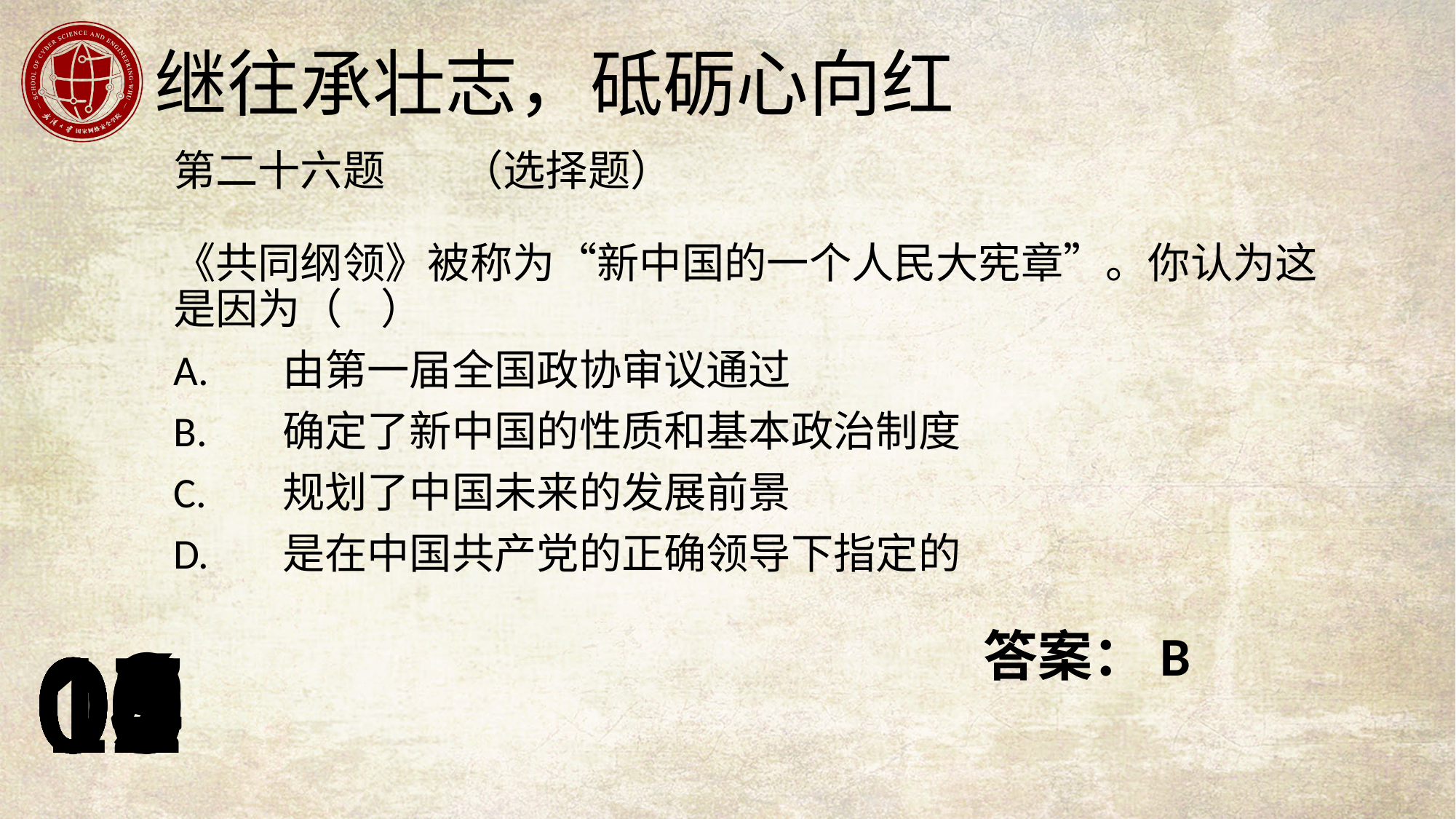

第二十六题        （选择题）
《共同纲领》被称为“新中国的一个人民大宪章”。你认为这是因为（    ）
A.	由第一届全国政协审议通过
B.	确定了新中国的性质和基本政治制度
C.	规划了中国未来的发展前景
D.	是在中国共产党的正确领导下指定的
答案：B